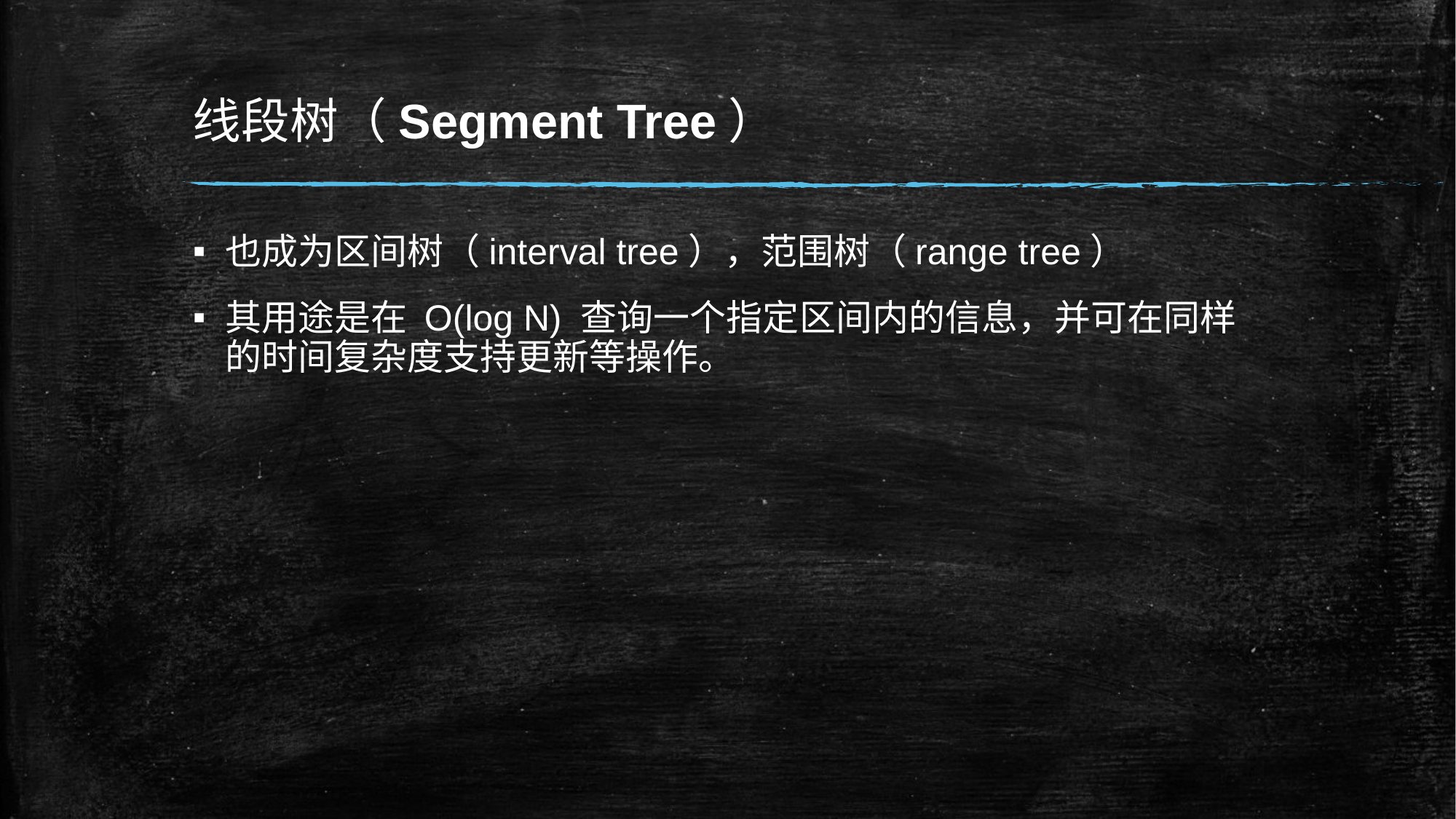

# 线段树（Segment Tree）
也成为区间树（interval tree），范围树（range tree）
其用途是在 O(log N) 查询一个指定区间内的信息，并可在同样的时间复杂度支持更新等操作。